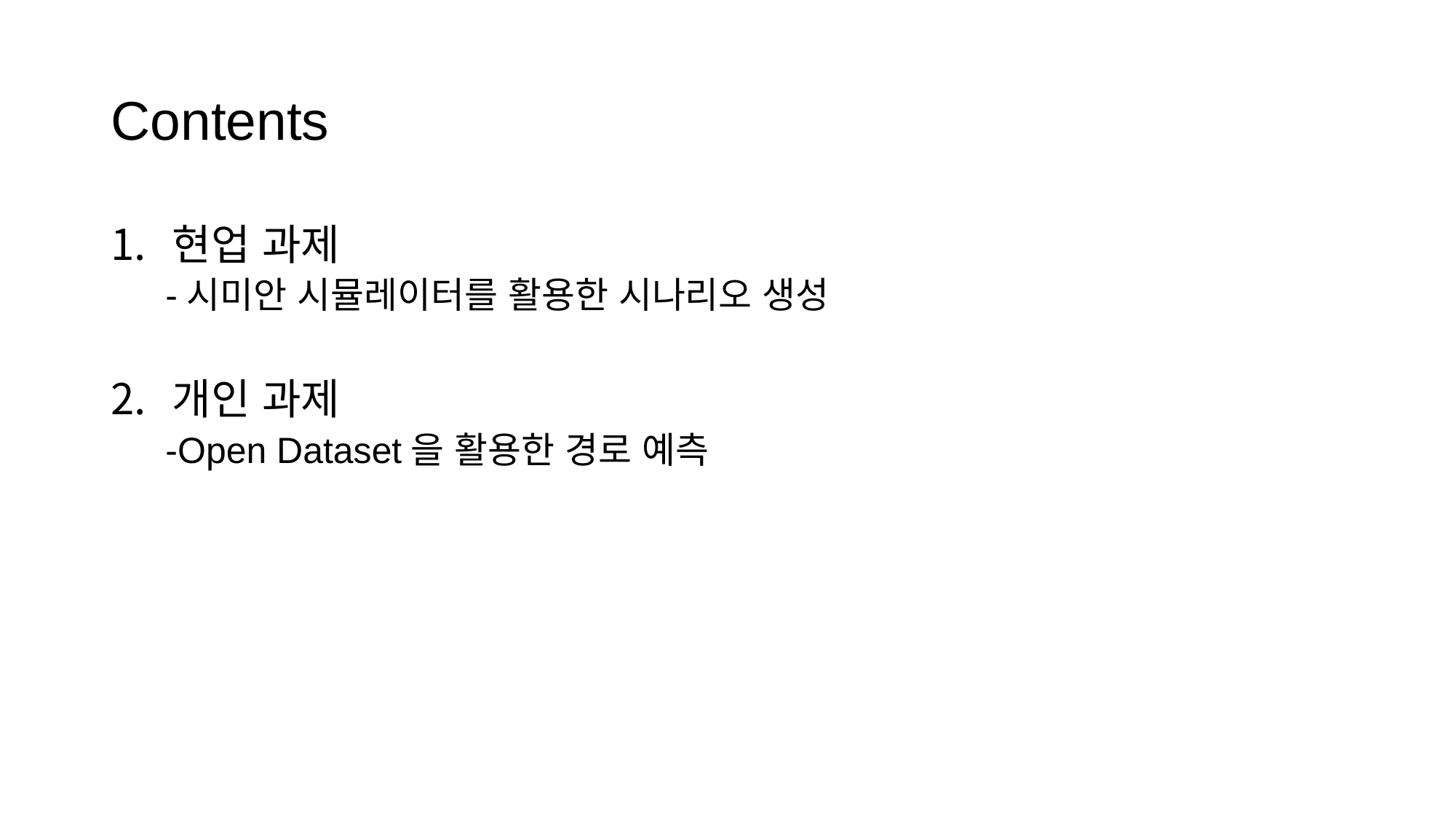

# Contents
현업 과제
-시미안 시뮬레이터를 활용한 시나리오 생성

개인 과제
-Open Dataset을 활용한 경로 예측